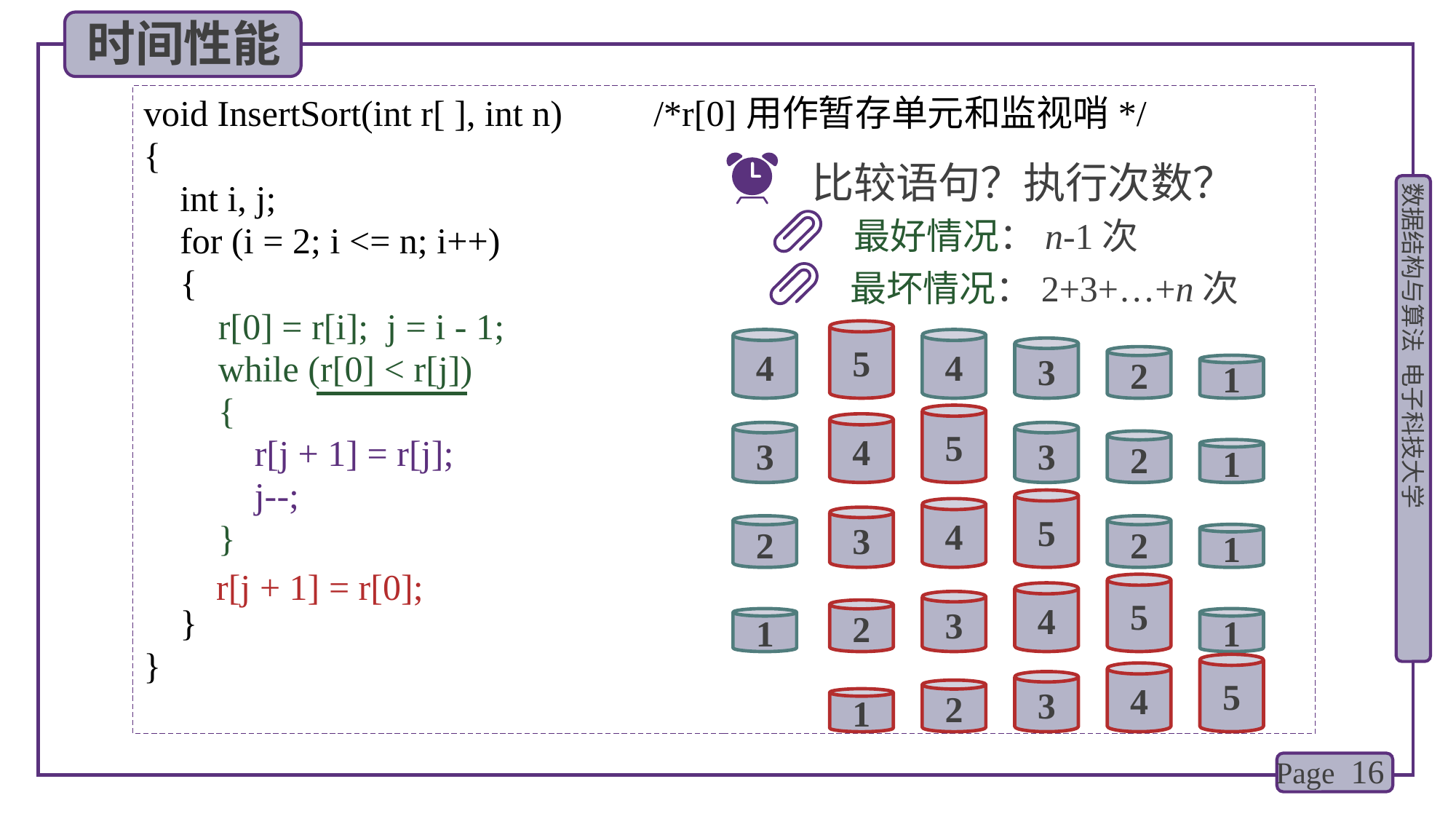

时间性能

void InsertSort(int r[ ], int n)          /*r[0]用作暂存单元和监视哨*/
{
    int i, j;
    for (i = 2; i <= n; i++)
    {

    }
}

比较语句？执行次数？

最好情况：n-1次

最坏情况：2+3+…+n次

        r[0] = r[i];  j = i - 1;
        while (r[0] < r[j])
        {

        }
5
4
4
3
2
1
5
4
3
3
            r[j + 1] = r[j];
            j--;
2
1
5
4
3
2
2
1
        r[j + 1] = r[0];
5
4
3
2
1
1
5
4
3
2
1